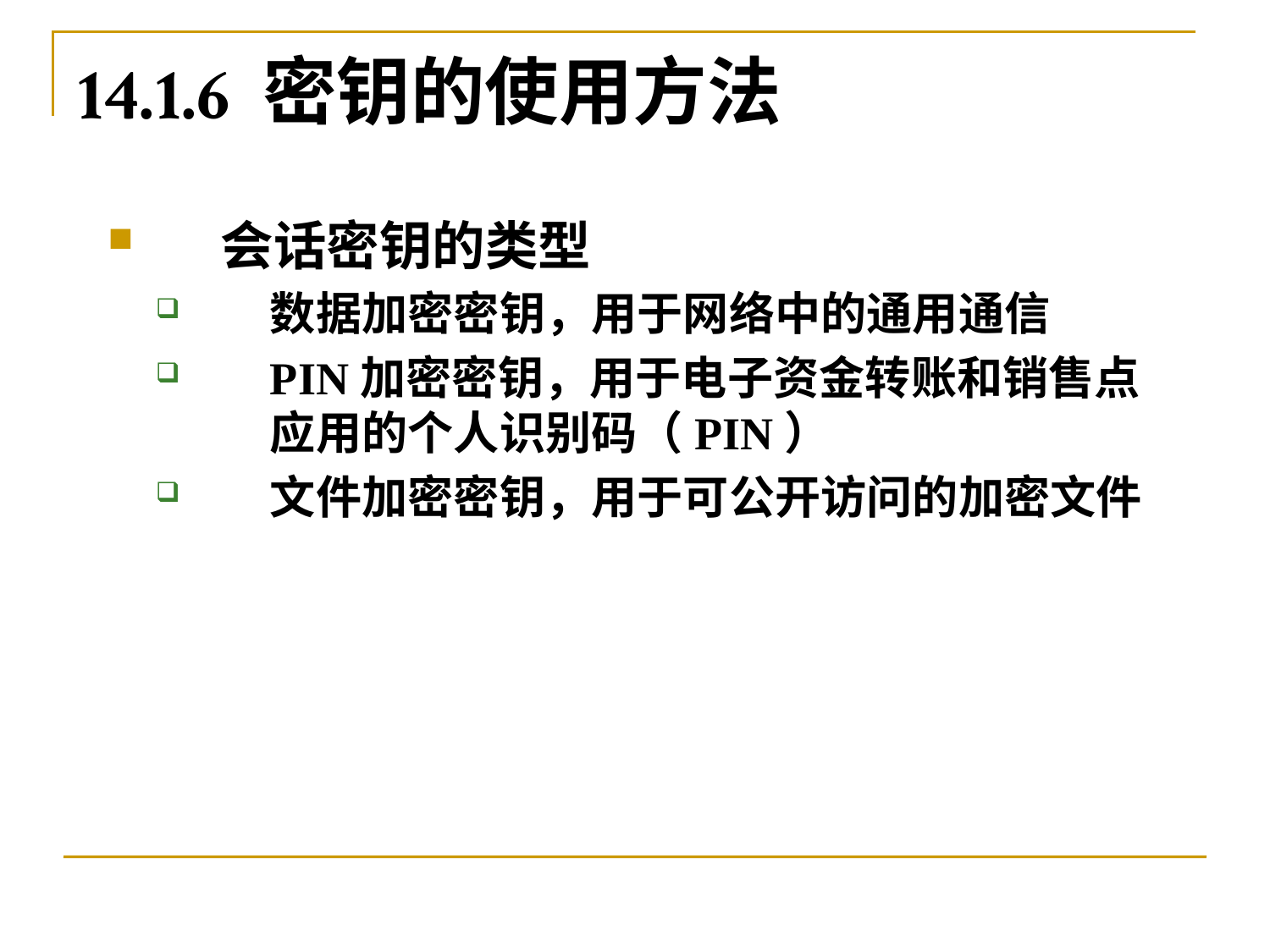

# 14.1.6 密钥的使用方法
会话密钥的类型
数据加密密钥，用于网络中的通用通信
PIN加密密钥，用于电子资金转账和销售点应用的个人识别码（PIN）
文件加密密钥，用于可公开访问的加密文件

15